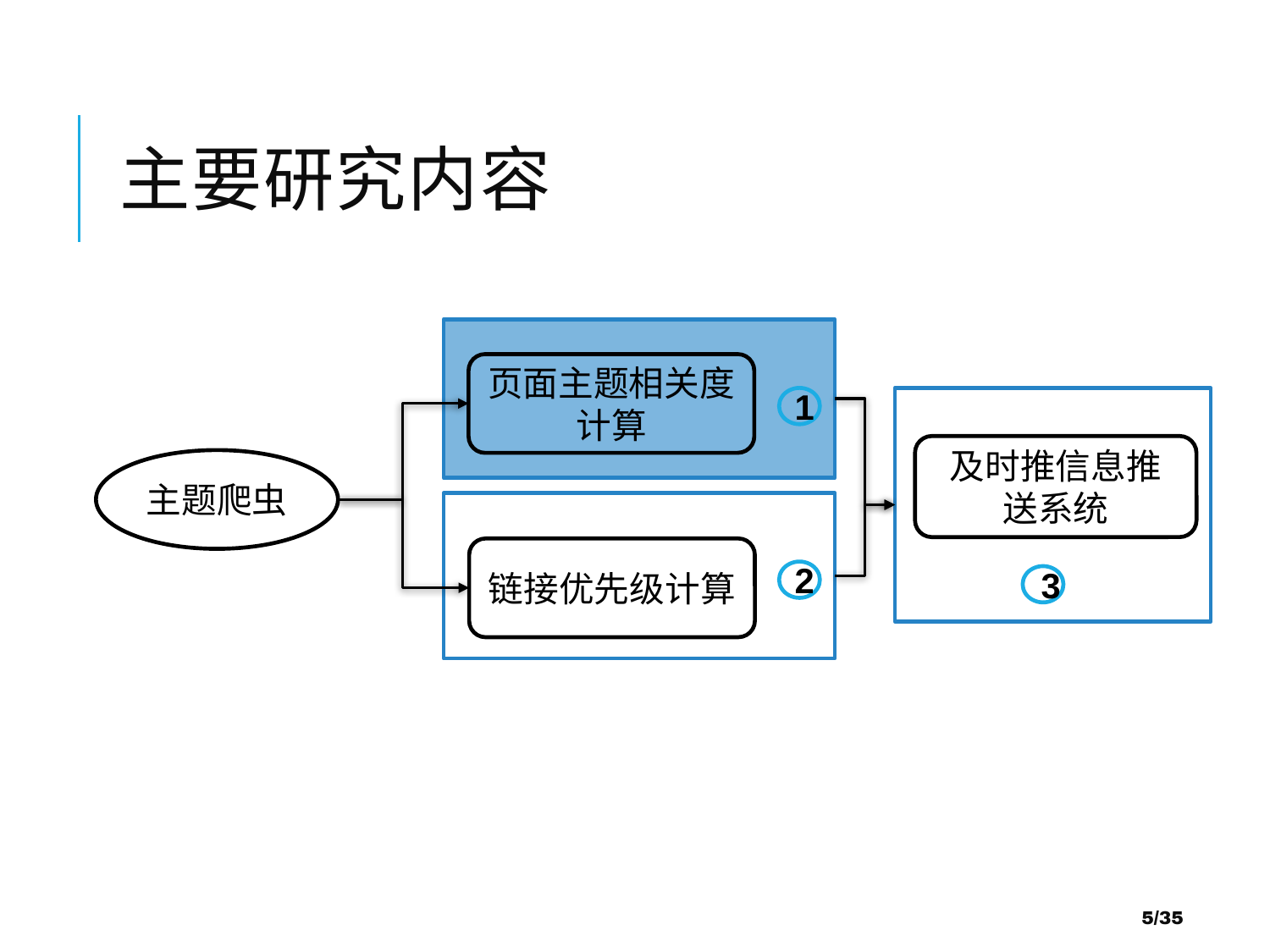

# 主要研究内容

页面主题相关度计算
1

及时推信息推送系统
主题爬虫

链接优先级计算
2
3
5/35